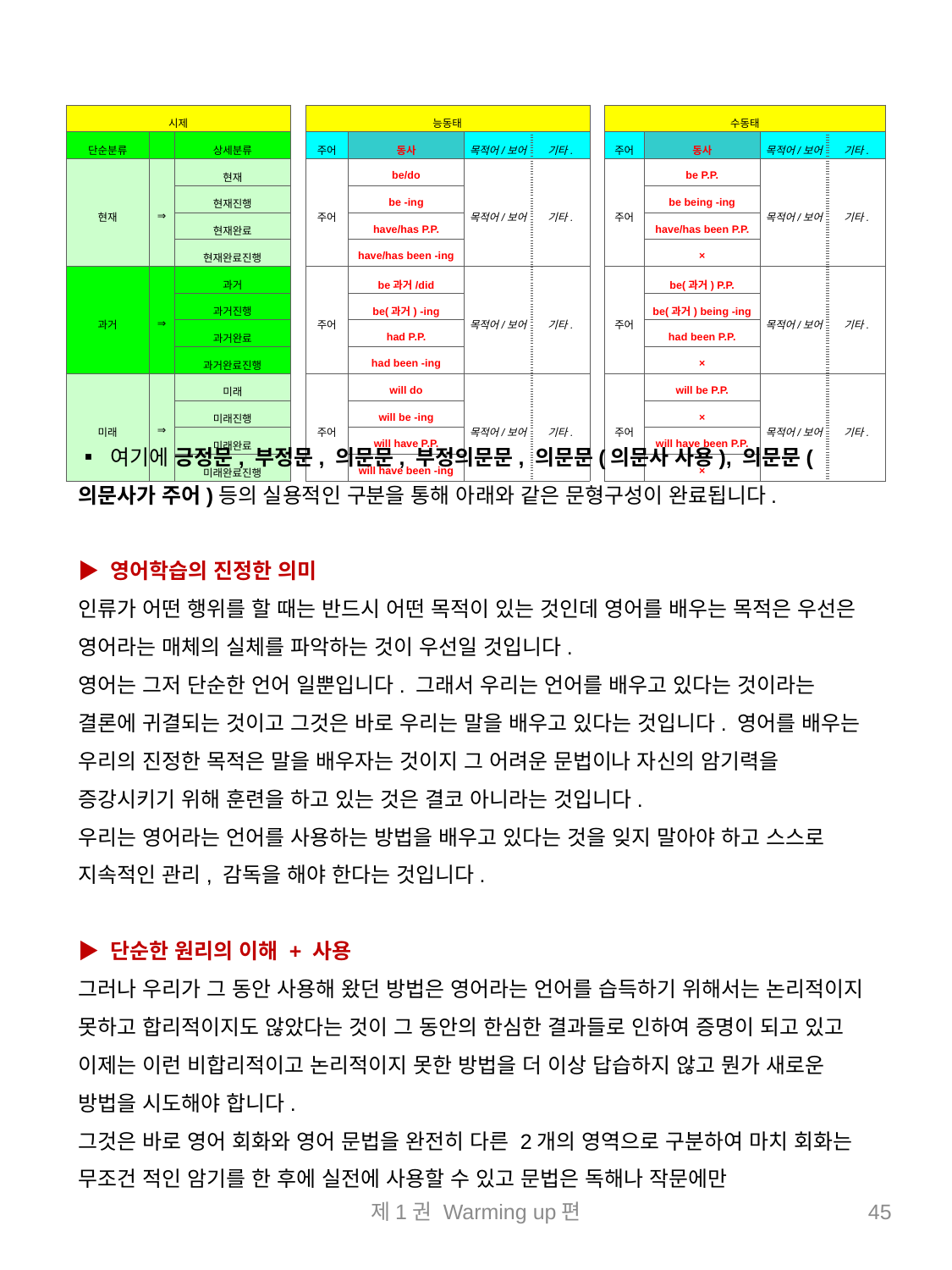

| 시제 |  |  |  | 능동태 |  |  |  |  | 수동태 |  |  |  |
| --- | --- | --- | --- | --- | --- | --- | --- | --- | --- | --- | --- | --- |
| 단순분류 |  | 상세분류 |  | 주어 | 동사 | 목적어/보어 | 기타. |  | 주어 | 동사 | 목적어/보어 | 기타. |
| 현재 | ⇒ | 현재 |  | 주어 | be/do | 목적어/보어 | 기타. |  | 주어 | be P.P. | 목적어/보어 | 기타. |
|  |  | 현재진행 |  |  | be -ing |  |  |  |  | be being -ing |  |  |
|  |  | 현재완료 |  |  | have/has P.P. |  |  |  |  | have/has been P.P. |  |  |
|  |  | 현재완료진행 |  |  | have/has been -ing |  |  |  |  | × |  |  |
| 과거 | ⇒ | 과거 |  | 주어 | be과거/did | 목적어/보어 | 기타. |  | 주어 | be(과거) P.P. | 목적어/보어 | 기타. |
|  |  | 과거진행 |  |  | be(과거) -ing |  |  |  |  | be(과거) being -ing |  |  |
|  |  | 과거완료 |  |  | had P.P. |  |  |  |  | had been P.P. |  |  |
|  |  | 과거완료진행 |  |  | had been -ing |  |  |  |  | × |  |  |
| 미래 | ⇒ | 미래 |  | 주어 | will do | 목적어/보어 | 기타. |  | 주어 | will be P.P. | 목적어/보어 | 기타. |
|  |  | 미래진행 |  |  | will be -ing |  |  |  |  | × |  |  |
|  |  | 미래완료 |  |  | will have P.P. |  |  |  |  | will have been P.P. |  |  |
|  |  | 미래완료진행 |  |  | will have been -ing |  |  |  |  | × |  |  |
▪ 여기에 긍정문, 부정문, 의문문, 부정의문문, 의문문(의문사 사용), 의문문(의문사가 주어)등의 실용적인 구분을 통해 아래와 같은 문형구성이 완료됩니다.

▶ 영어학습의 진정한 의미
인류가 어떤 행위를 할 때는 반드시 어떤 목적이 있는 것인데 영어를 배우는 목적은 우선은 영어라는 매체의 실체를 파악하는 것이 우선일 것입니다.
영어는 그저 단순한 언어 일뿐입니다. 그래서 우리는 언어를 배우고 있다는 것이라는 결론에 귀결되는 것이고 그것은 바로 우리는 말을 배우고 있다는 것입니다. 영어를 배우는 우리의 진정한 목적은 말을 배우자는 것이지 그 어려운 문법이나 자신의 암기력을 증강시키기 위해 훈련을 하고 있는 것은 결코 아니라는 것입니다.
우리는 영어라는 언어를 사용하는 방법을 배우고 있다는 것을 잊지 말아야 하고 스스로 지속적인 관리, 감독을 해야 한다는 것입니다.

▶ 단순한 원리의 이해 + 사용
그러나 우리가 그 동안 사용해 왔던 방법은 영어라는 언어를 습득하기 위해서는 논리적이지 못하고 합리적이지도 않았다는 것이 그 동안의 한심한 결과들로 인하여 증명이 되고 있고 이제는 이런 비합리적이고 논리적이지 못한 방법을 더 이상 답습하지 않고 뭔가 새로운 방법을 시도해야 합니다.
그것은 바로 영어 회화와 영어 문법을 완전히 다른 2개의 영역으로 구분하여 마치 회화는 무조건 적인 암기를 한 후에 실전에 사용할 수 있고 문법은 독해나 작문에만
제1권 Warming up편
45